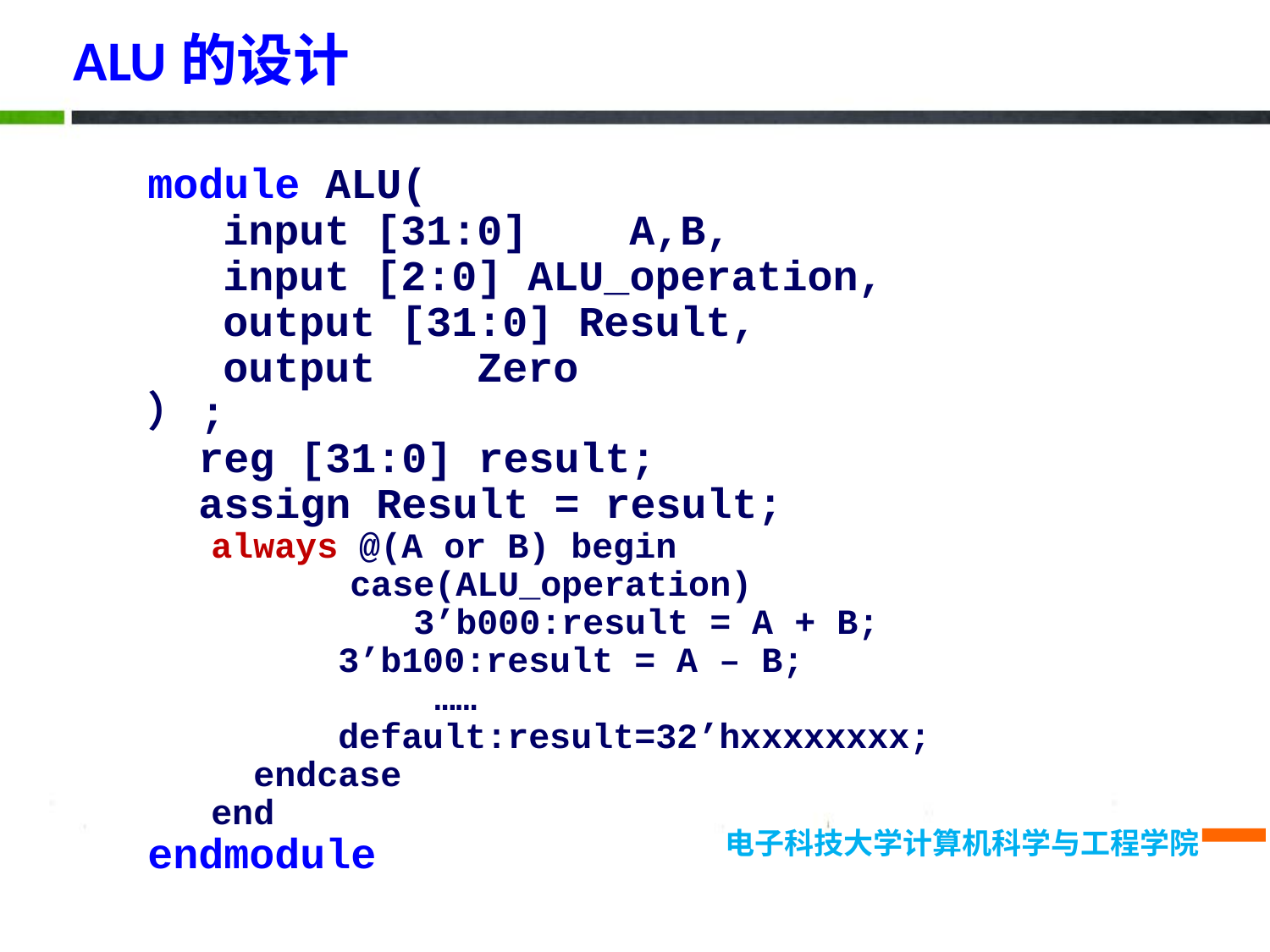

# ALU的设计
module ALU(
	input [31:0]	 A,B,
	input [2:0] ALU_operation,
	output [31:0] Result,
	output	Zero
）;
  reg [31:0] result;
  assign Result = result;
   always @(A or B) begin
		case(ALU_operation)
     	   3’b000:result = A + B;
         3’b100:result = A – B;
		    ……
         default:result=32’hxxxxxxxx;
     endcase
   end
endmodule